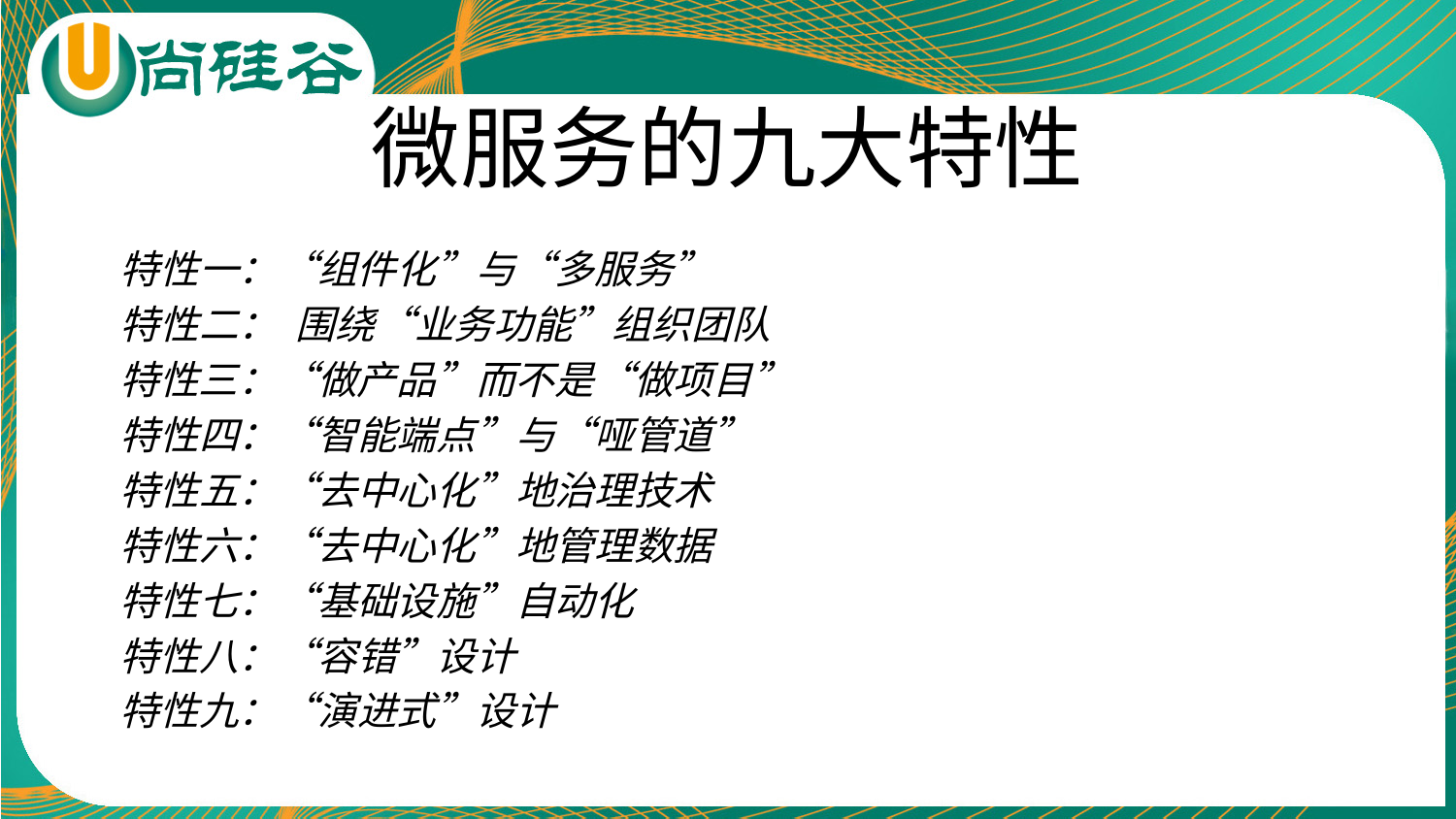

# 微服务的九大特性
   特性一：“组件化”与“多服务”
   特性二：  围绕“业务功能”组织团队
   特性三：“做产品”而不是“做项目”
   特性四：“智能端点”与“哑管道”
   特性五：“去中心化”地治理技术
   特性六：“去中心化”地管理数据
   特性七：“基础设施”自动化
   特性八：“容错”设计
   特性九：“演进式”设计